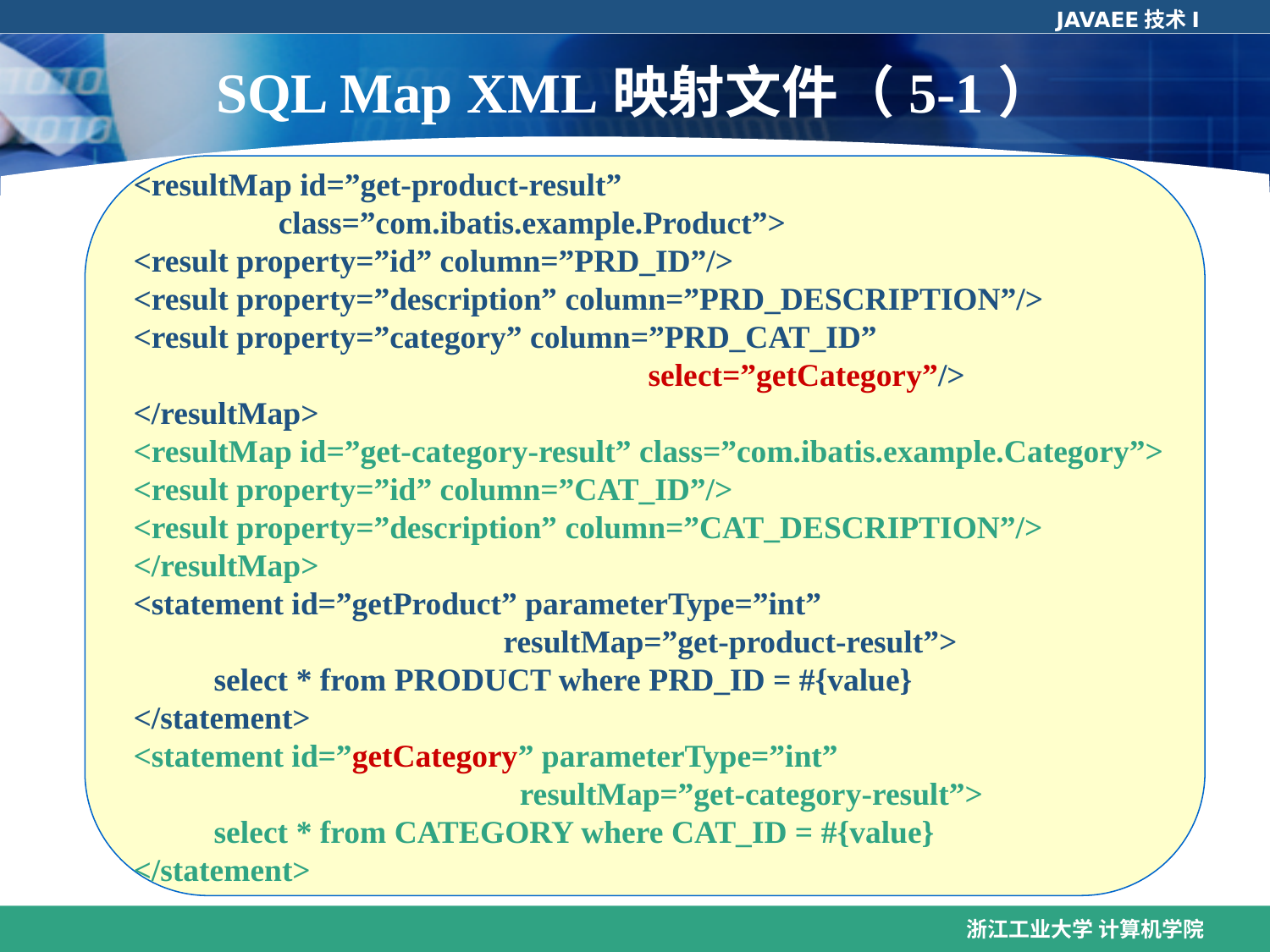

# SQL Map XML映射文件（5-1）
<resultMap id=”get-product-result”
                  class=”com.ibatis.example.Product”>
<result property=”id” column=”PRD_ID”/>
<result property=”description” column=”PRD_DESCRIPTION”/>
<result property=”category” column=”PRD_CAT_ID”
                                                                select=”getCategory”/>
</resultMap>
<resultMap id=”get-category-result” class=”com.ibatis.example.Category”>
<result property=”id” column=”CAT_ID”/>
<result property=”description” column=”CAT_DESCRIPTION”/>
</resultMap>
<statement id=”getProduct” parameterType=”int”
                                              resultMap=”get-product-result”>
          select * from PRODUCT where PRD_ID = #{value}
</statement>
<statement id=”getCategory” parameterType=”int”
                                                resultMap=”get-category-result”>
          select * from CATEGORY where CAT_ID = #{value}
</statement>
Statement属性：resultMap
复杂类型